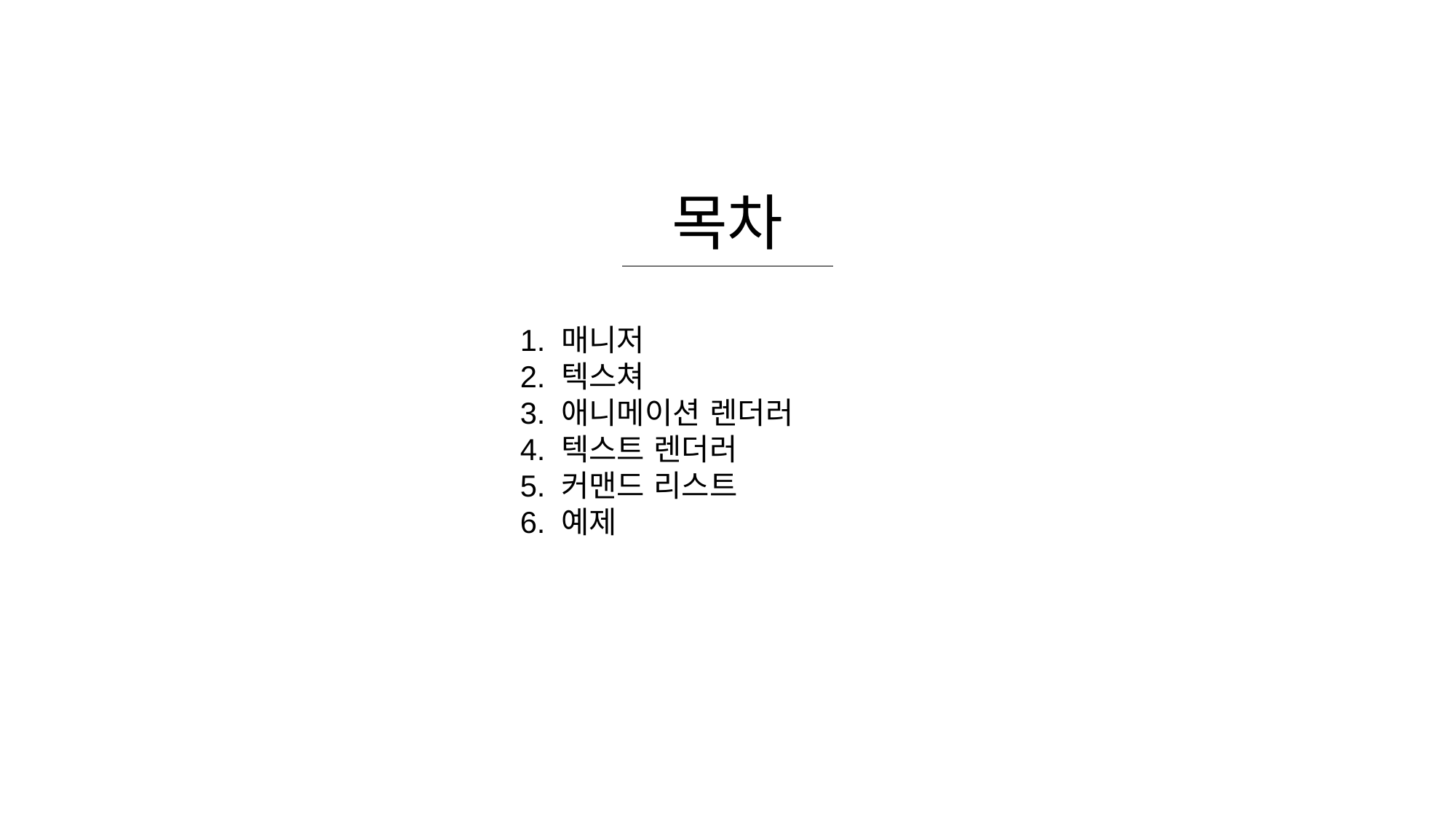

목차
1. 매니저
2. 텍스쳐
3. 애니메이션 렌더러
4. 텍스트 렌더러
5. 커맨드 리스트
6. 예제